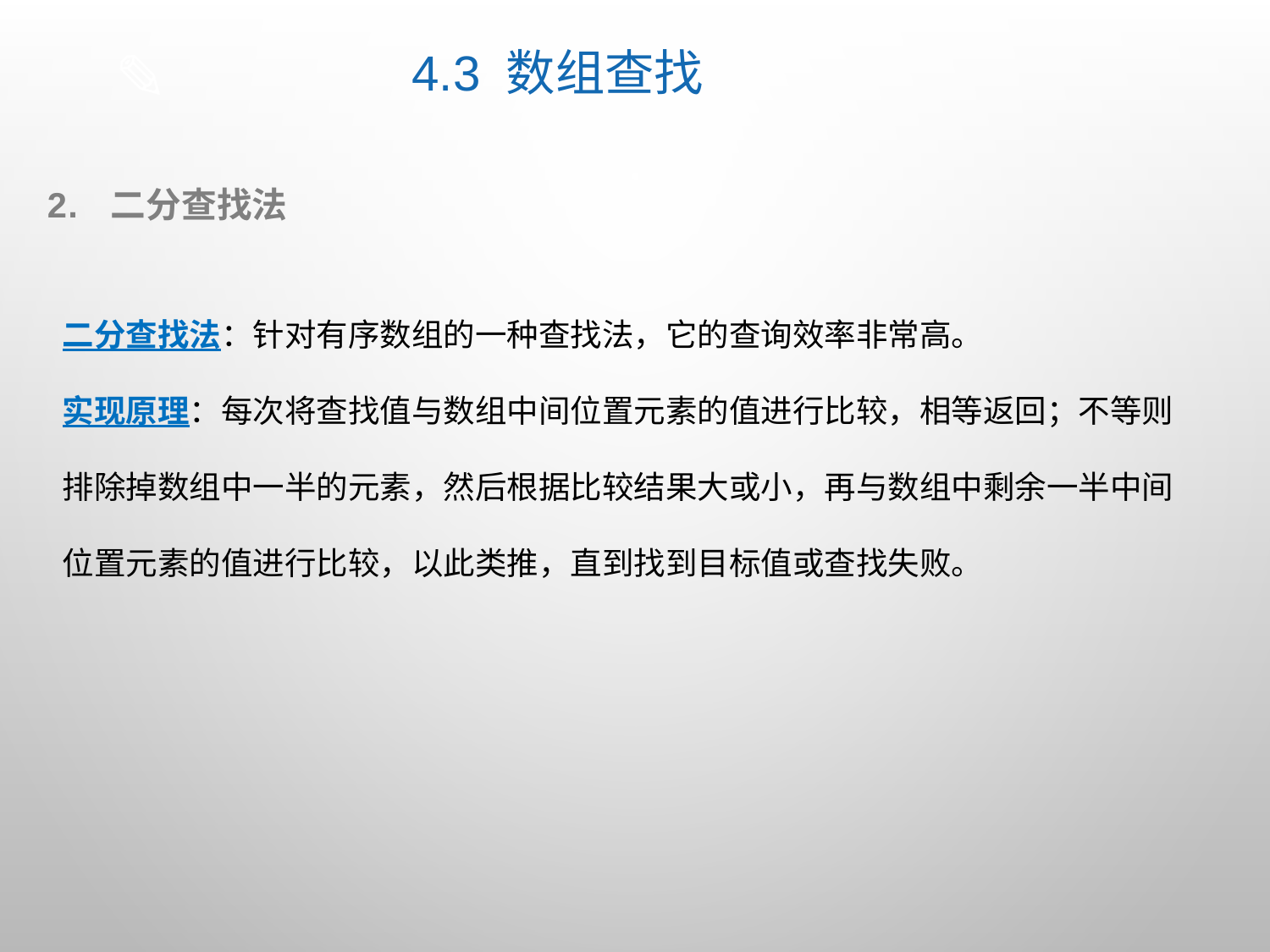

# 4.3 数组查找
二分查找法
二分查找法：针对有序数组的一种查找法，它的查询效率非常高。
实现原理：每次将查找值与数组中间位置元素的值进行比较，相等返回；不等则排除掉数组中一半的元素，然后根据比较结果大或小，再与数组中剩余一半中间位置元素的值进行比较，以此类推，直到找到目标值或查找失败。